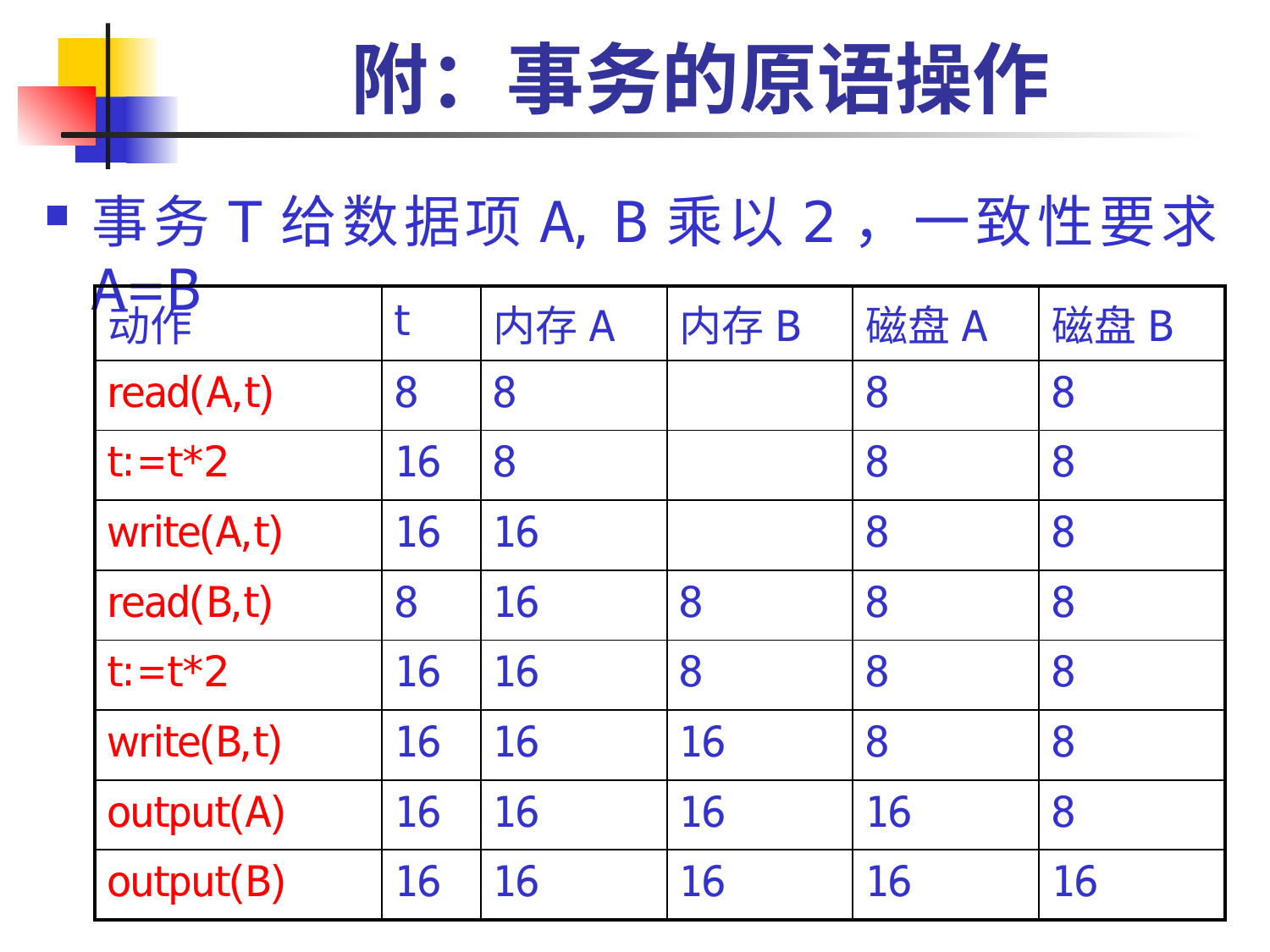

# 附：事务的原语操作
事务T给数据项A, B乘以2，一致性要求A=B
| 动作 | t | 内存A | 内存B | 磁盘A | 磁盘B |
| --- | --- | --- | --- | --- | --- |
| read(A,t) | 8 | 8 |  | 8 | 8 |
| t:=t\*2 | 16 | 8 |  | 8 | 8 |
| write(A,t) | 16 | 16 |  | 8 | 8 |
| read(B,t) | 8 | 16 | 8 | 8 | 8 |
| t:=t\*2 | 16 | 16 | 8 | 8 | 8 |
| write(B,t) | 16 | 16 | 16 | 8 | 8 |
| output(A) | 16 | 16 | 16 | 16 | 8 |
| output(B) | 16 | 16 | 16 | 16 | 16 |